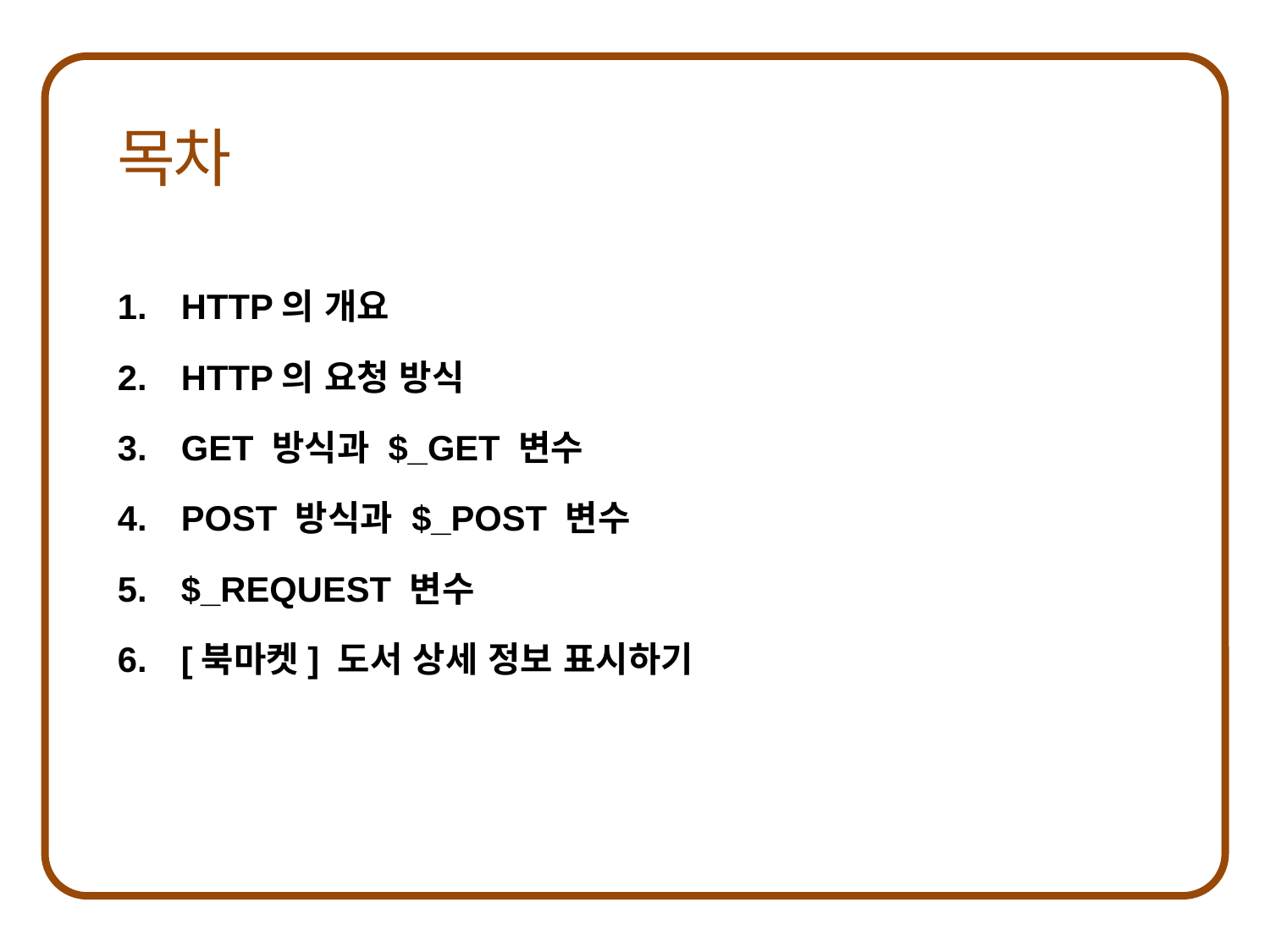

HTTP의 개요
HTTP의 요청 방식
GET 방식과 $_GET 변수
POST 방식과 $_POST 변수
$_REQUEST 변수
[북마켓] 도서 상세 정보 표시하기